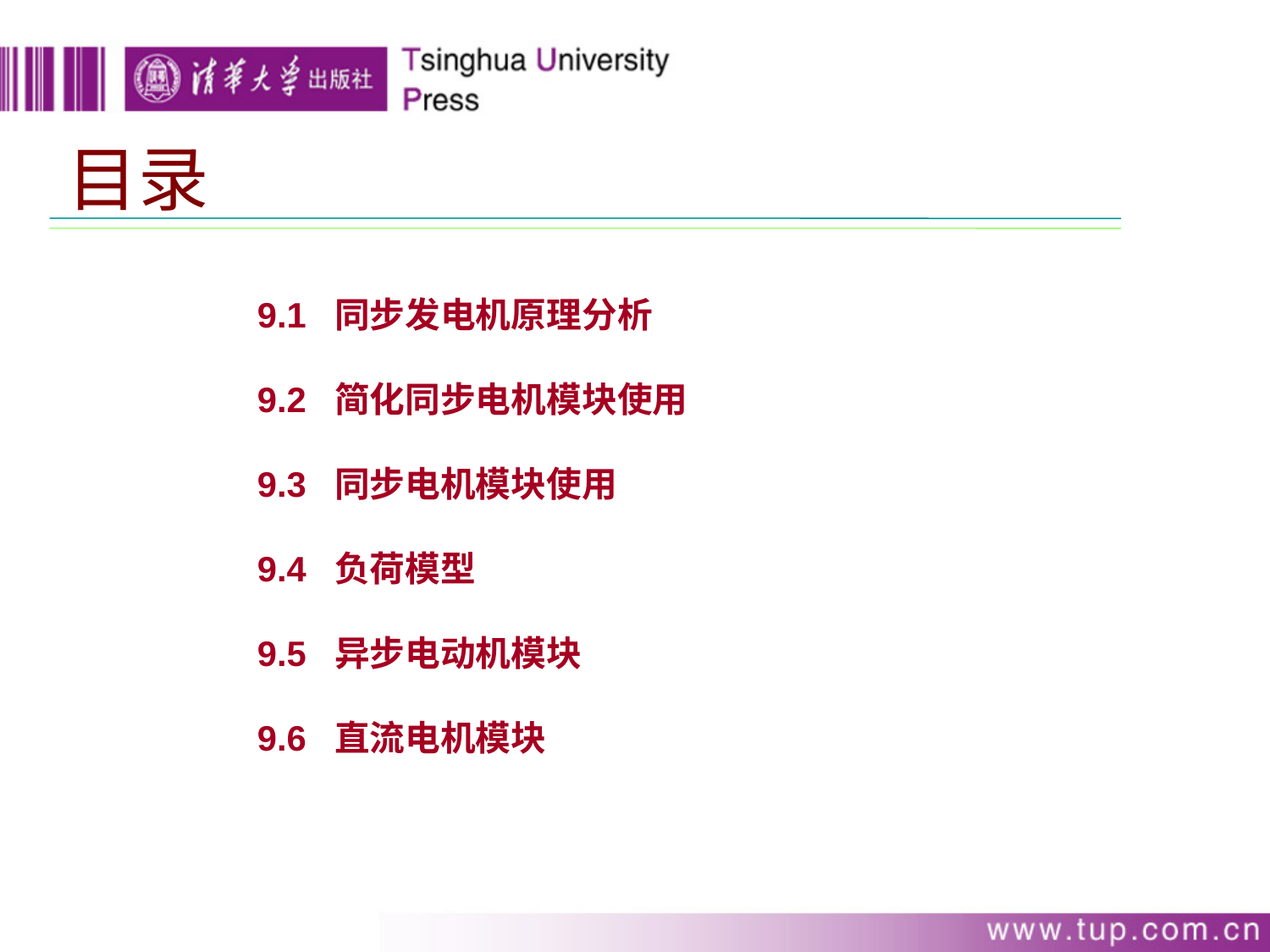

目录
9.1  同步发电机原理分析

9.2  简化同步电机模块使用

9.3  同步电机模块使用

9.4  负荷模型

9.5  异步电动机模块

9.6  直流电机模块